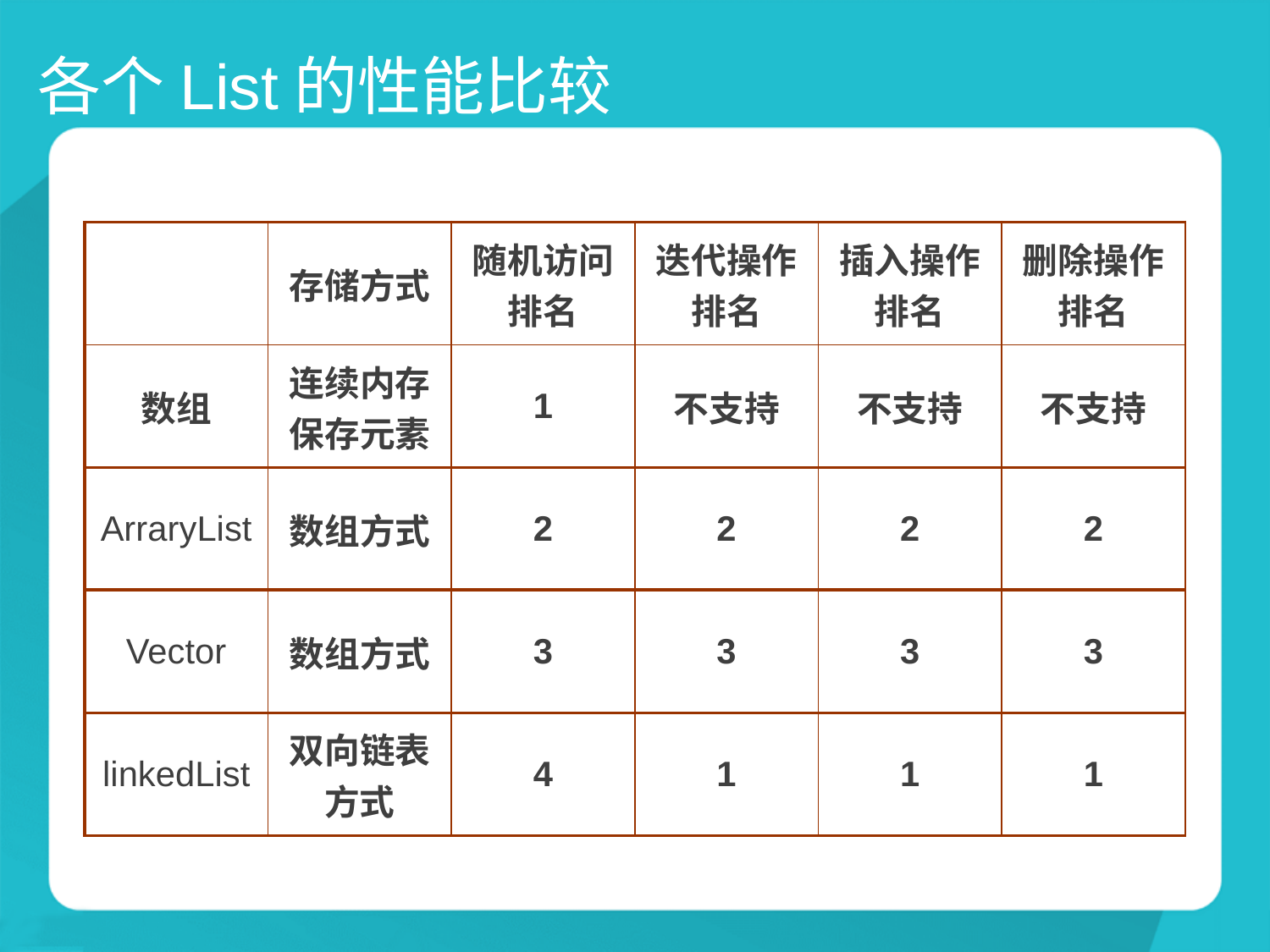

# 各个List的性能比较
|  | 存储方式 | 随机访问排名 | 迭代操作排名 | 插入操作排名 | 删除操作排名 |
| --- | --- | --- | --- | --- | --- |
| 数组 | 连续内存保存元素 | 1 | 不支持 | 不支持 | 不支持 |
| ArraryList | 数组方式 | 2 | 2 | 2 | 2 |
| Vector | 数组方式 | 3 | 3 | 3 | 3 |
| linkedList | 双向链表方式 | 4 | 1 | 1 | 1 |